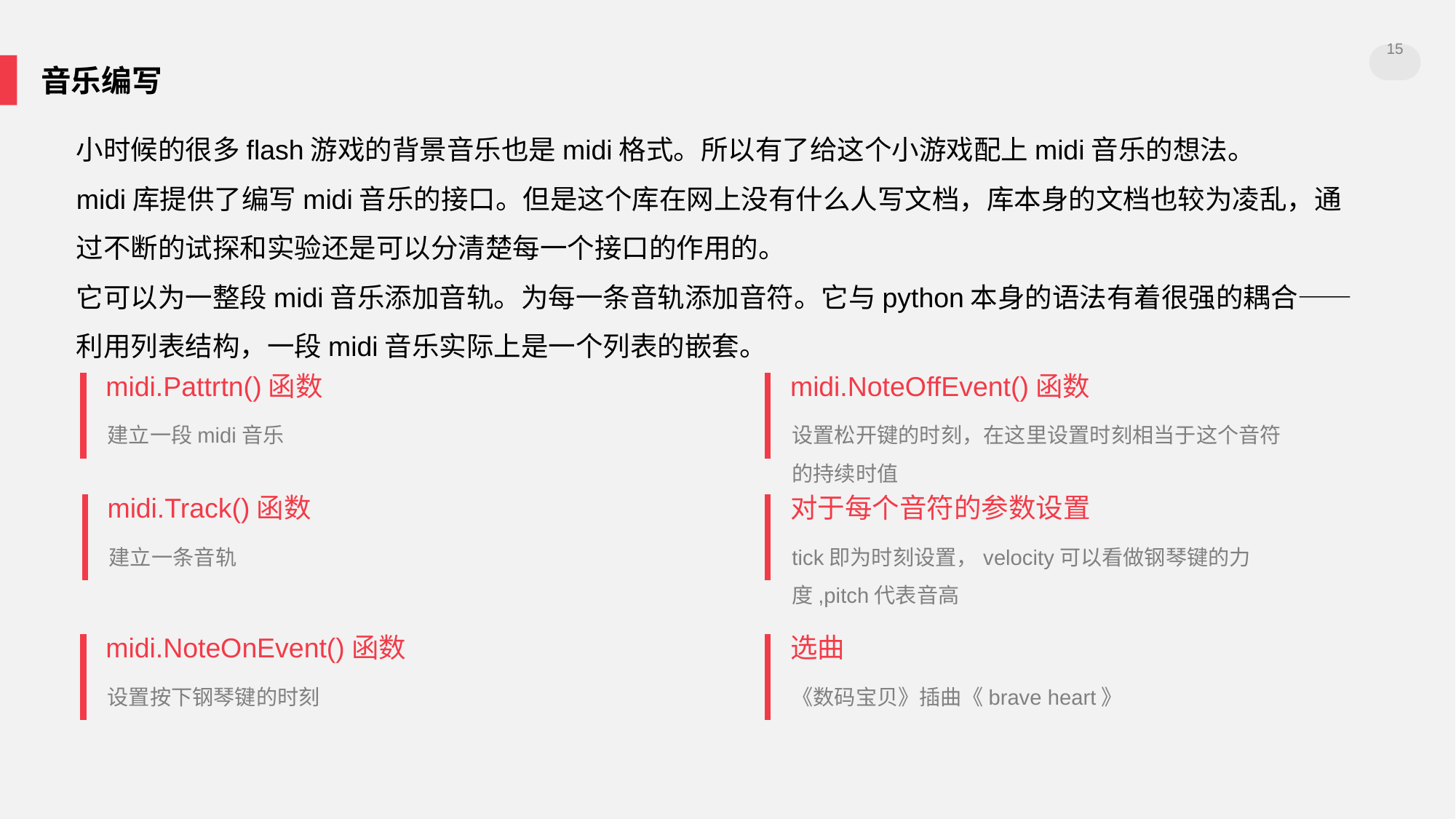

15
音乐编写
小时候的很多flash游戏的背景音乐也是midi格式。所以有了给这个小游戏配上midi音乐的想法。
midi库提供了编写midi音乐的接口。但是这个库在网上没有什么人写文档，库本身的文档也较为凌乱，通过不断的试探和实验还是可以分清楚每一个接口的作用的。
它可以为一整段midi音乐添加音轨。为每一条音轨添加音符。它与python本身的语法有着很强的耦合——利用列表结构，一段midi音乐实际上是一个列表的嵌套。

midi.Pattrtn()函数
midi.NoteOffEvent()函数
建立一段midi音乐
设置松开键的时刻，在这里设置时刻相当于这个音符的持续时值
midi.Track()函数
对于每个音符的参数设置
建立一条音轨
tick即为时刻设置，velocity可以看做钢琴键的力度,pitch代表音高
midi.NoteOnEvent()函数
选曲
设置按下钢琴键的时刻
《数码宝贝》插曲《brave heart》